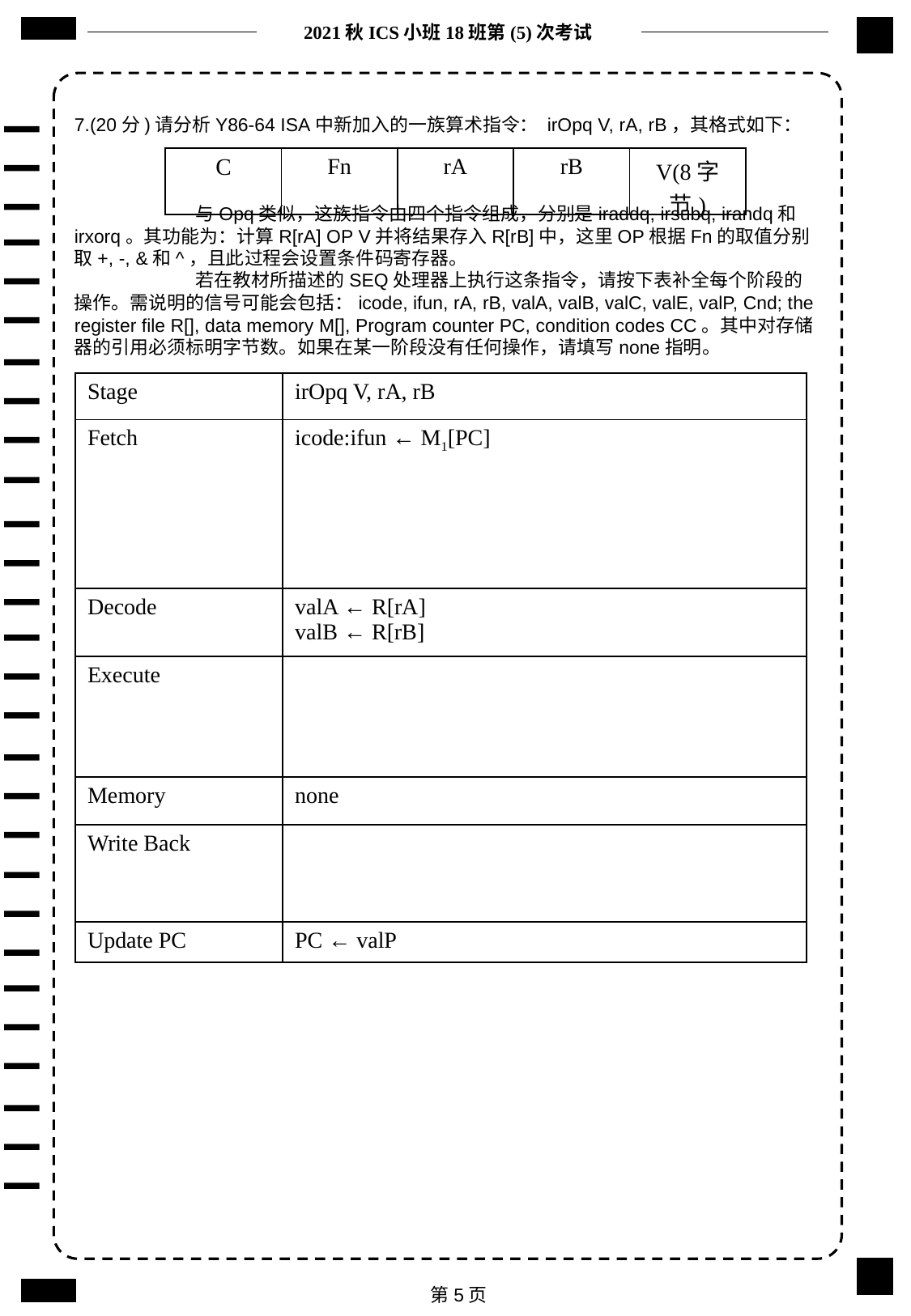

2021秋ICS小班18班第(5)次考试

7.(20分)请分析Y86-64 ISA中新加入的一族算术指令： irOpq V, rA, rB，其格式如下：

	与Opq类似，这族指令由四个指令组成，分别是iraddq, irsubq, irandq和irxorq。其功能为：计算R[rA] OP V并将结果存入R[rB]中，这里OP根据Fn的取值分别取+, -, &和^，且此过程会设置条件码寄存器。
	若在教材所描述的SEQ处理器上执行这条指令，请按下表补全每个阶段的操作。需说明的信号可能会包括：icode, ifun, rA, rB, valA, valB, valC, valE, valP, Cnd; the register file R[], data memory M[], Program counter PC, condition codes CC。其中对存储器的引用必须标明字节数。如果在某一阶段没有任何操作，请填写none指明。

| C | Fn | rA | rB | V(8字节) |
| --- | --- | --- | --- | --- |
| Stage | irOpq V, rA, rB |
| --- | --- |
| Fetch | icode:ifun ← M1[PC] |
| Decode | valA ← R[rA] valB ← R[rB] |
| Execute |  |
| Memory | none |
| Write Back |  |
| Update PC | PC ← valP |

第5页